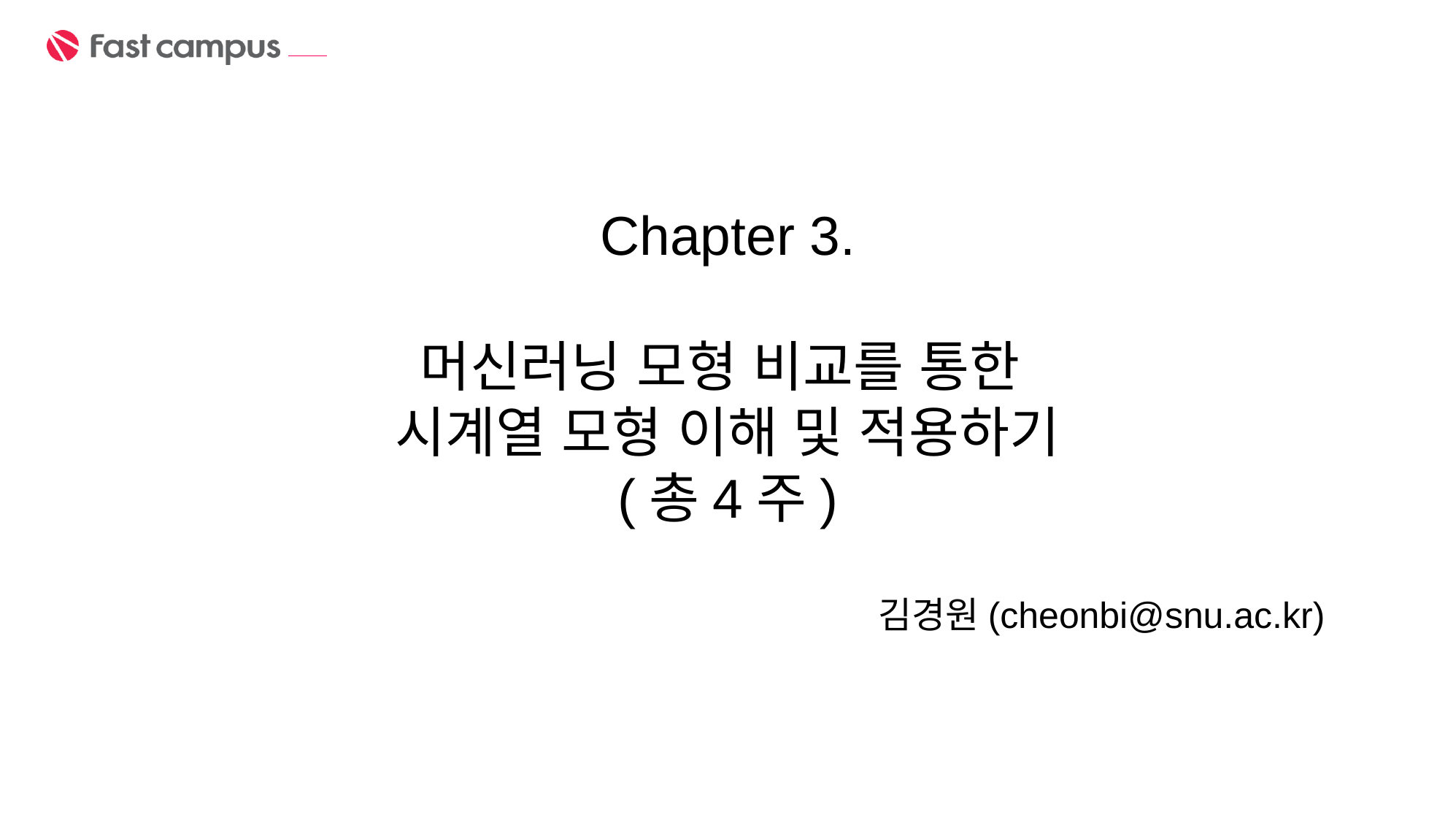

Chapter 3.

머신러닝 모형 비교를 통한
시계열 모형 이해 및 적용하기
(총4주)
김경원(cheonbi@snu.ac.kr)